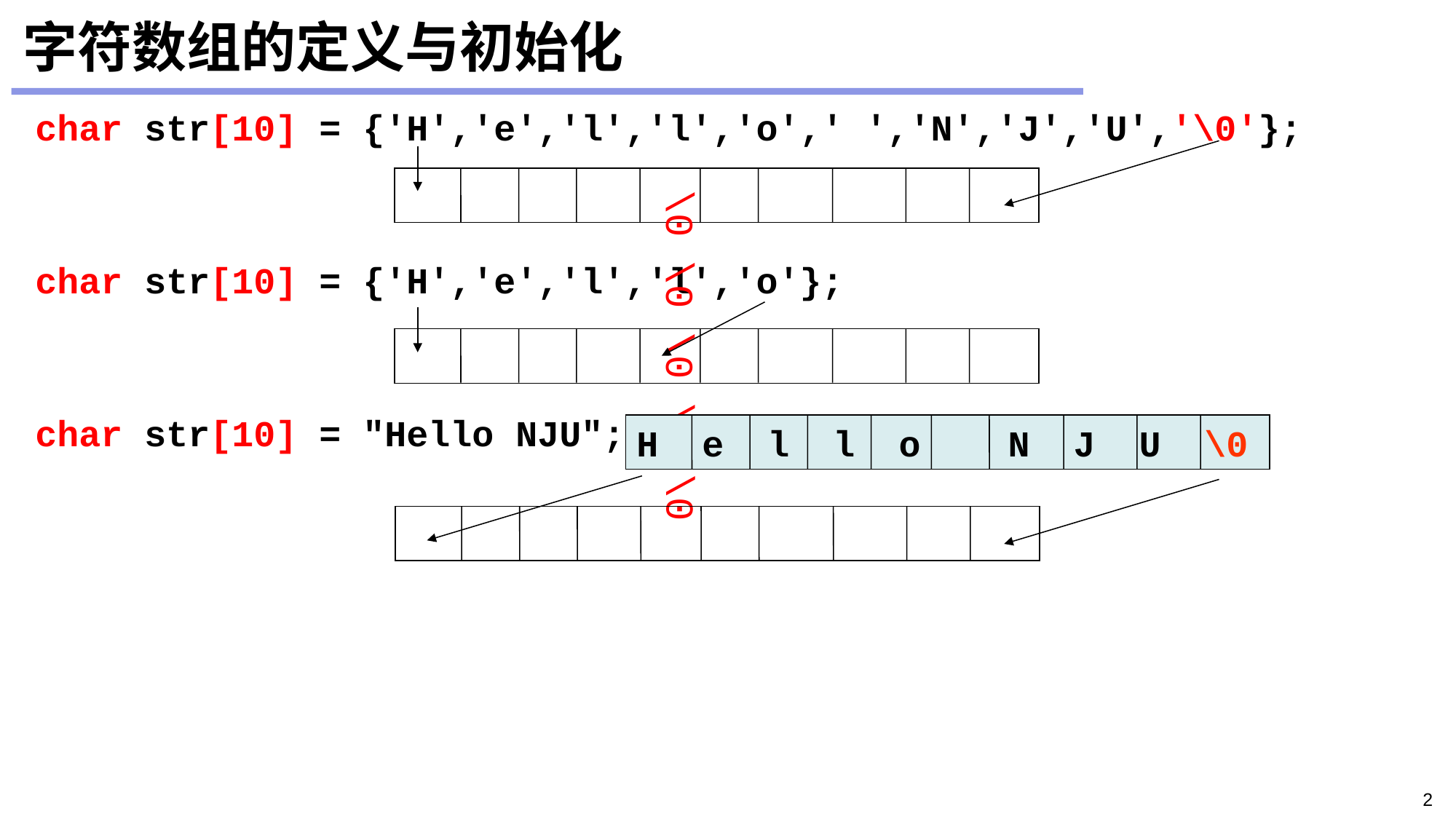

# 字符数组的定义与初始化
 char str[10] = {'H','e','l','l','o',' ','N','J','U','\0'};

 char str[10] = {'H','e','l','l','o'};

 char str[10] = "Hello NJU";

\0 \0 \0 \0 \0

H  e  l  l  o    N  J  U  \0

2